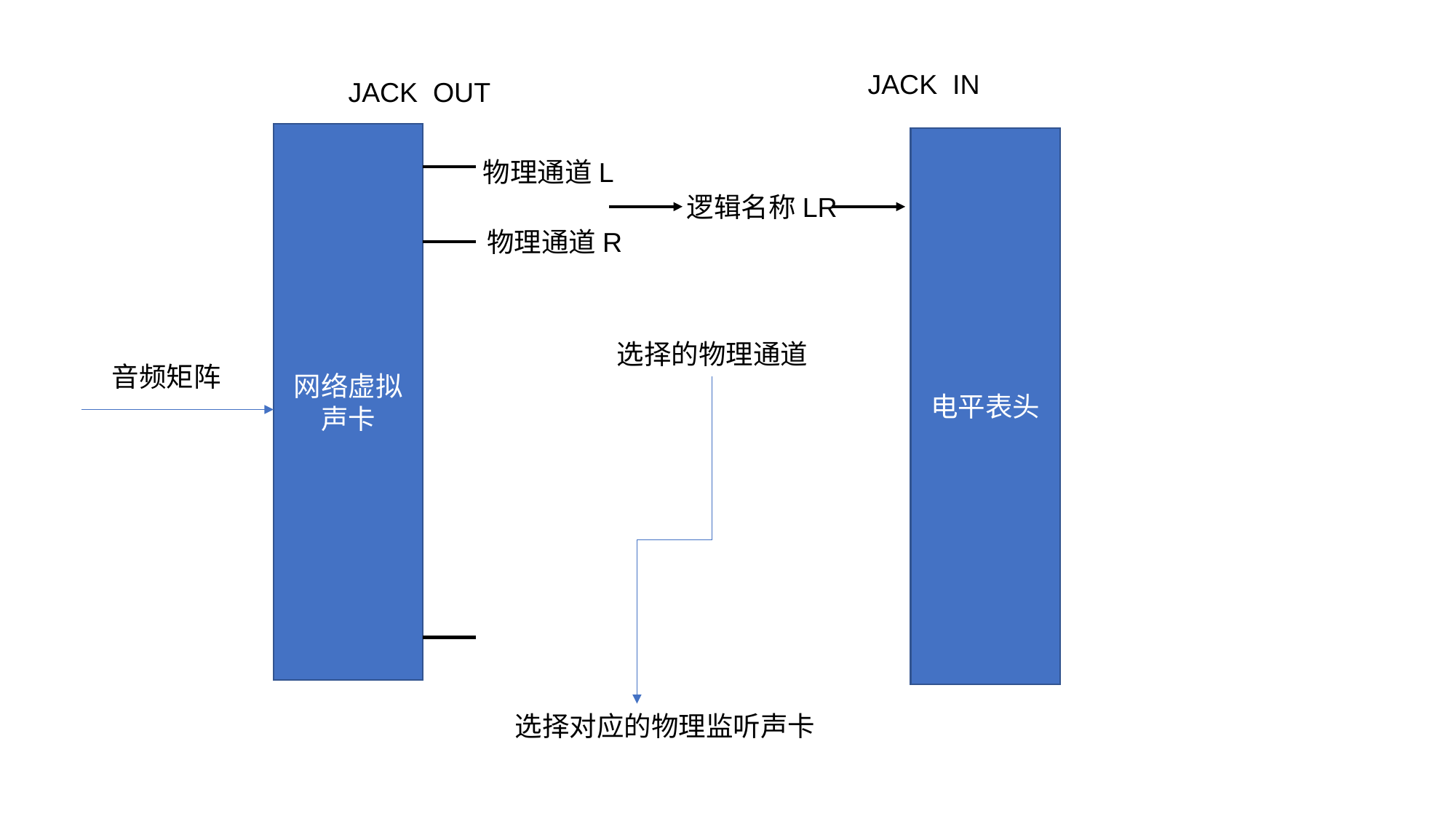

JACK  IN
JACK  OUT
网络虚拟
声卡
电平表头
物理通道L
逻辑名称LR
物理通道R
选择的物理通道
音频矩阵
选择对应的物理监听声卡